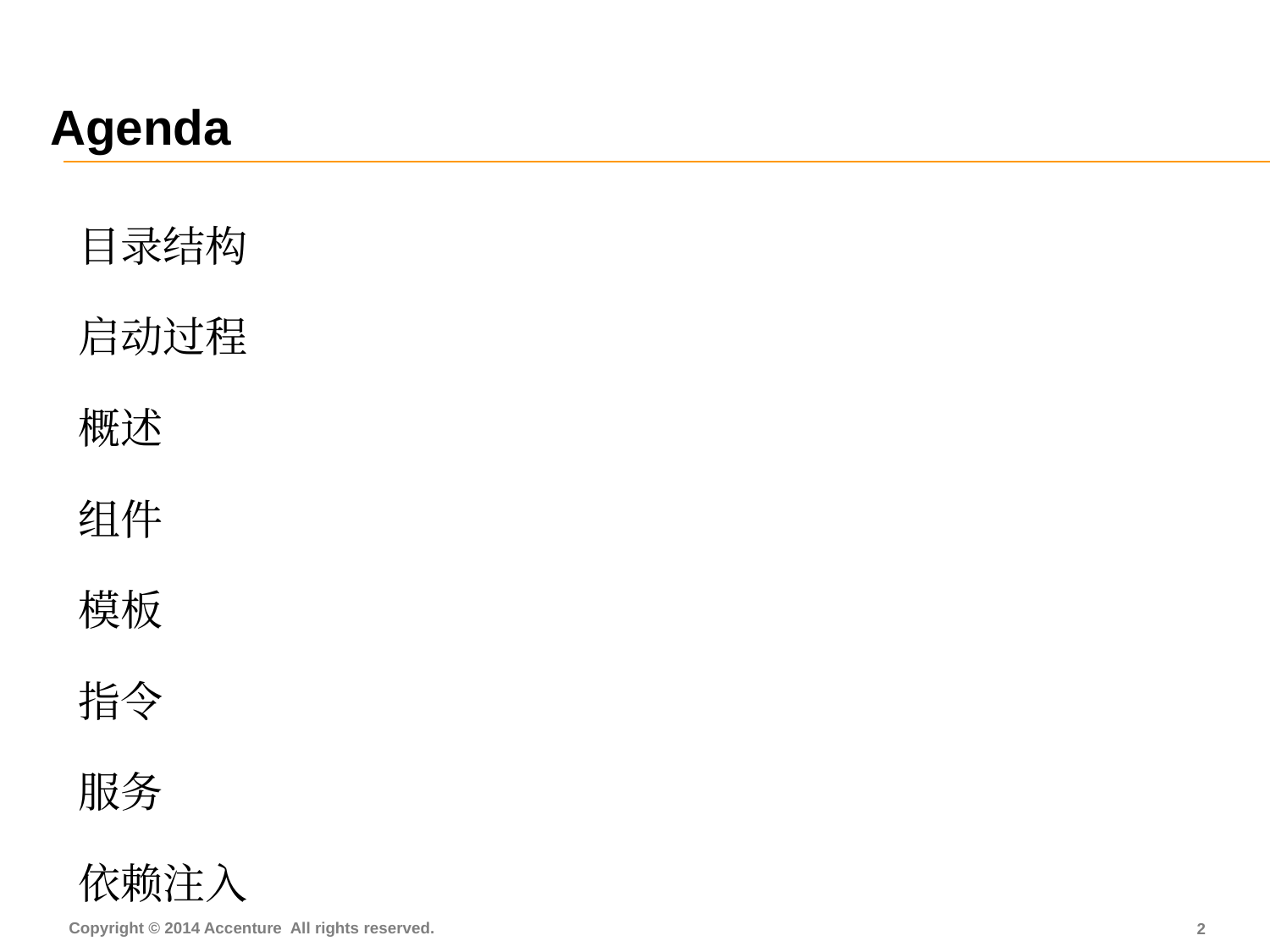

# Agenda
| 目录结构 启动过程 概述 组件 模板 指令 服务 依赖注入 模块 |
| --- |
| 作业 |
|  |
|  |
2
Copyright © 2014 Accenture  All rights reserved.